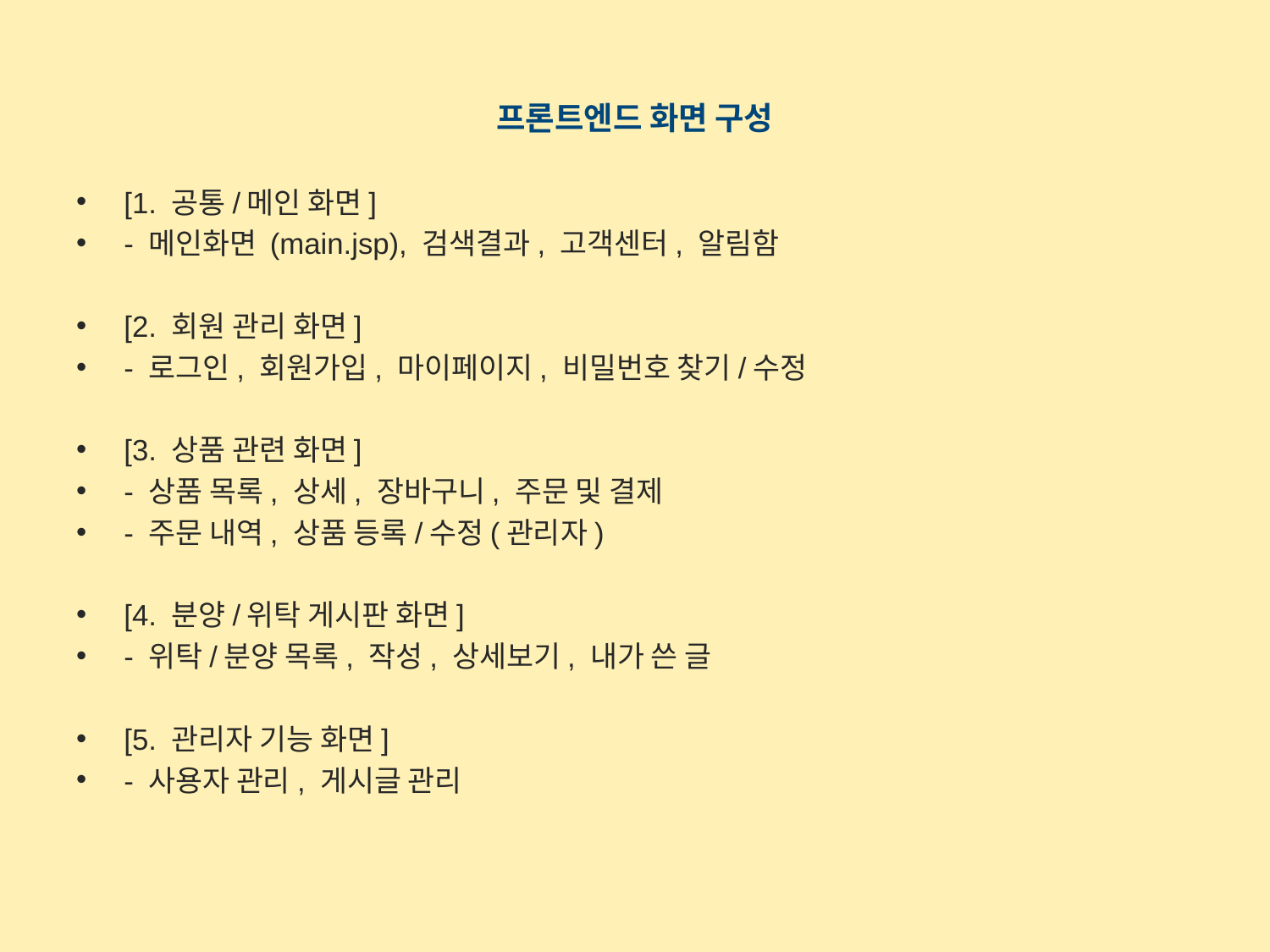

# 프론트엔드 화면 구성
[1. 공통/메인 화면]
- 메인화면 (main.jsp), 검색결과, 고객센터, 알림함

[2. 회원 관리 화면]
- 로그인, 회원가입, 마이페이지, 비밀번호 찾기/수정

[3. 상품 관련 화면]
- 상품 목록, 상세, 장바구니, 주문 및 결제
- 주문 내역, 상품 등록/수정(관리자)

[4. 분양/위탁 게시판 화면]
- 위탁/분양 목록, 작성, 상세보기, 내가 쓴 글

[5. 관리자 기능 화면]
- 사용자 관리, 게시글 관리